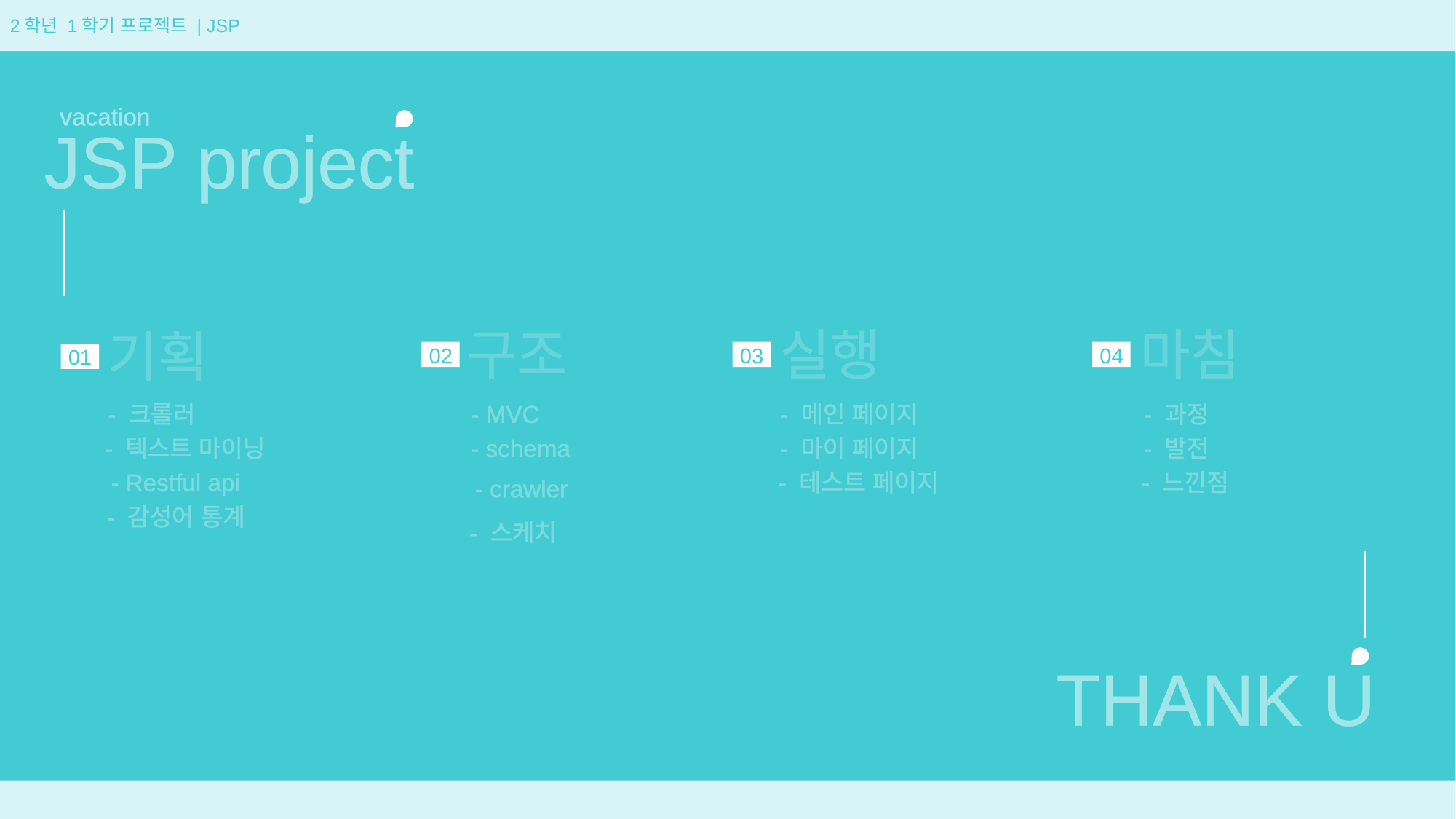

2학년 1학기 프로젝트 | JSP
vacation
JSP project

실행
03

- 메인 페이지
- 마이 페이지
- 테스트 페이지
구조
02

- MVC
- schema
마침
04

- 과정
- 발전
- 느낀점
기획
01

- 크롤러
- 텍스트 마이닝
- Restful api
- 감성어 통계
- crawler
- 스케치
THANK U